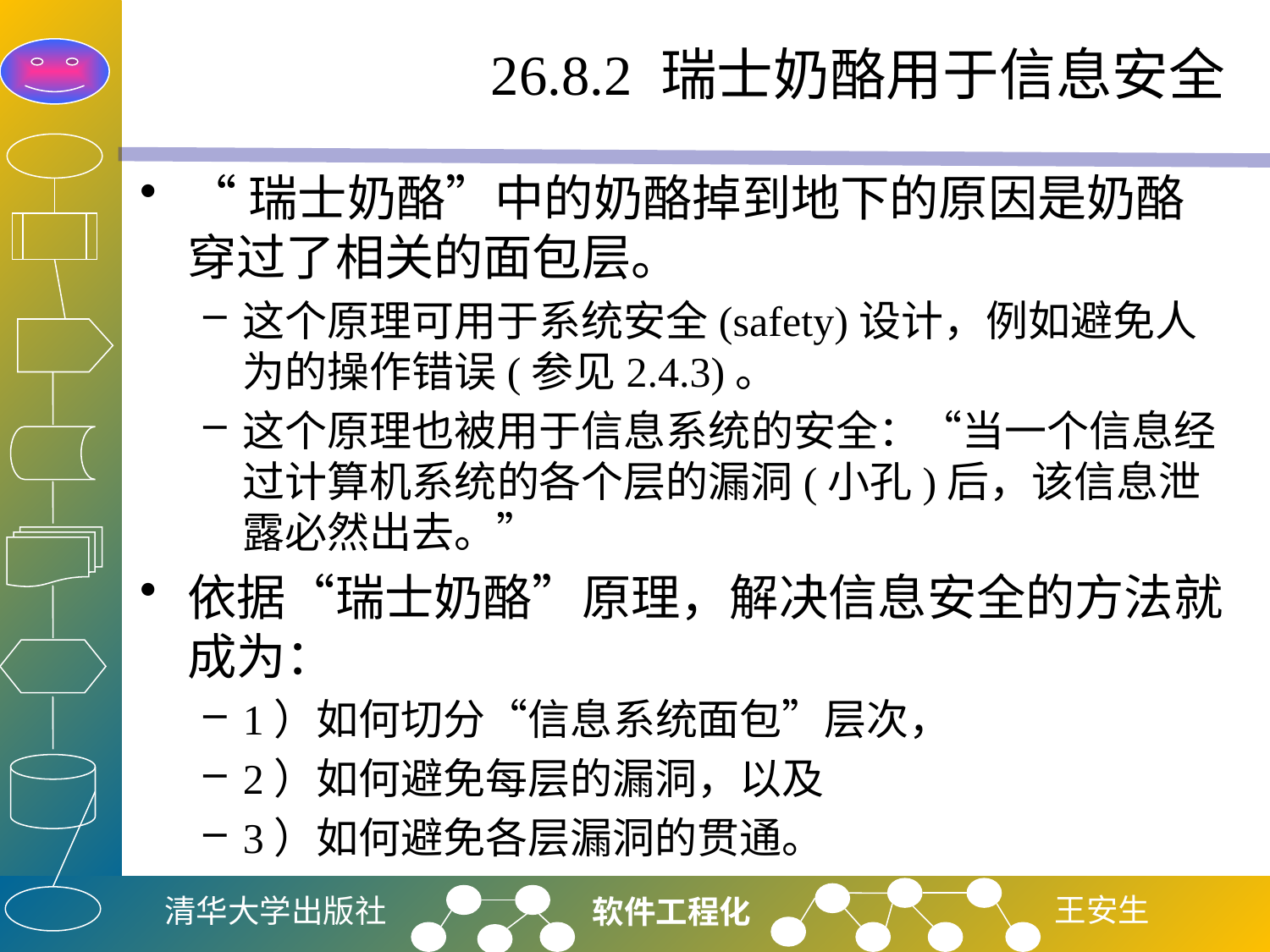

# 26.8.2 瑞士奶酪用于信息安全
“瑞士奶酪”中的奶酪掉到地下的原因是奶酪穿过了相关的面包层。
这个原理可用于系统安全(safety)设计，例如避免人为的操作错误(参见2.4.3)。
这个原理也被用于信息系统的安全：“当一个信息经过计算机系统的各个层的漏洞(小孔)后，该信息泄露必然出去。”
依据“瑞士奶酪”原理，解决信息安全的方法就成为：
1）如何切分“信息系统面包”层次，
2）如何避免每层的漏洞，以及
3）如何避免各层漏洞的贯通。